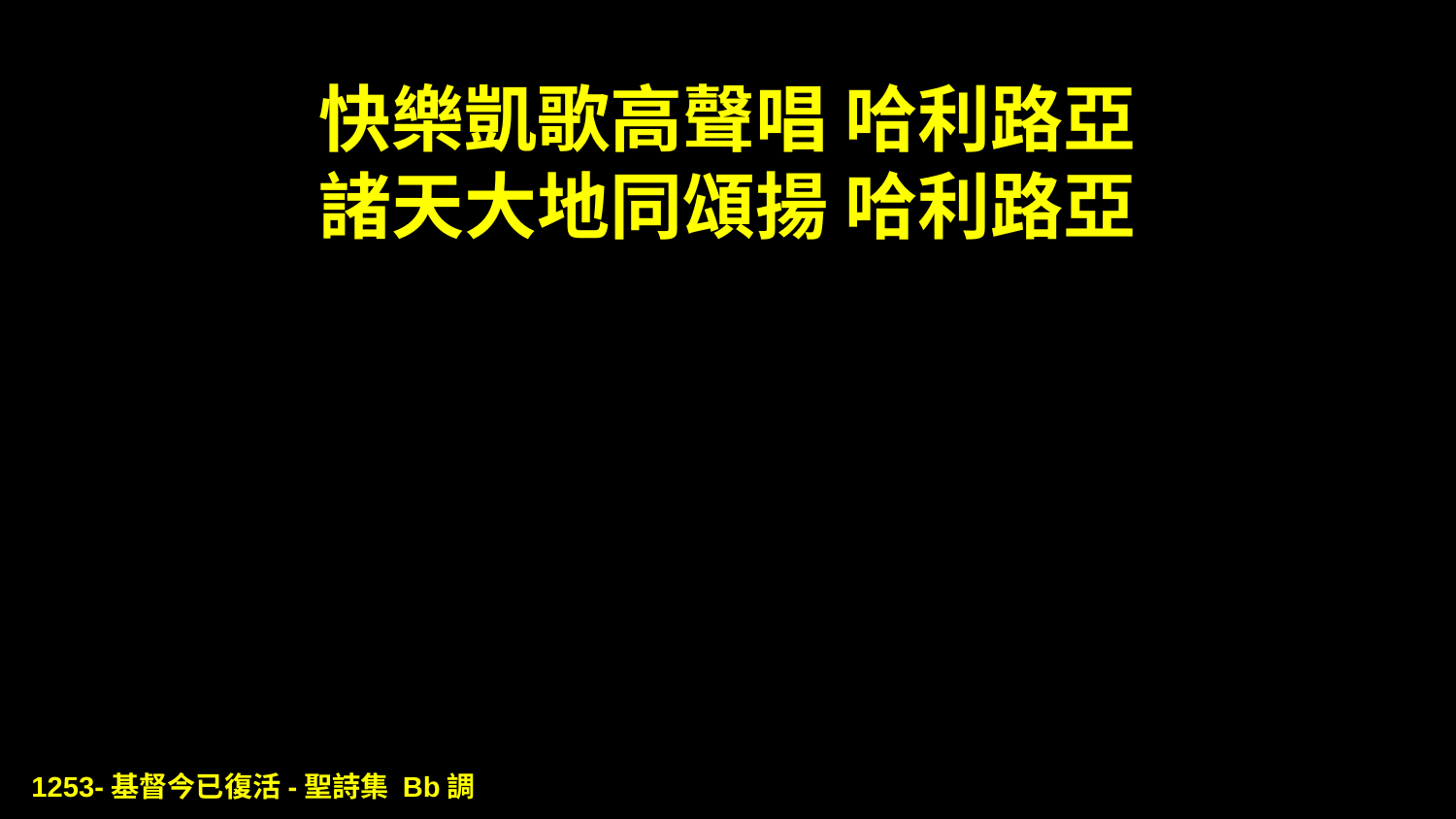

# 快樂凱歌高聲唱 哈利路亞 諸天大地同頌揚 哈利路亞
1253-基督今已復活-聖詩集 Bb調